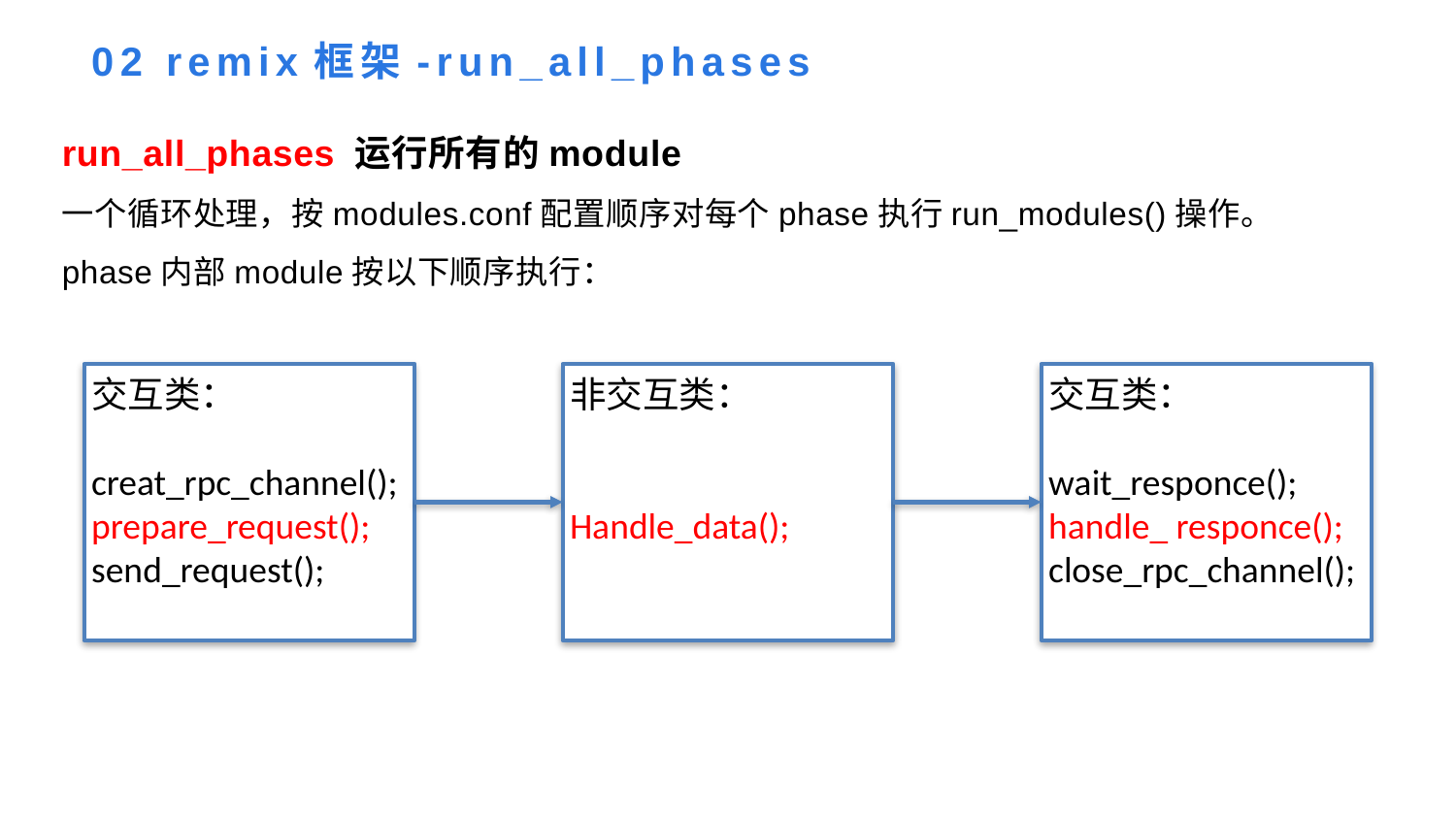

02 remix框架-run_all_phases
run_all_phases 运行所有的module
一个循环处理，按modules.conf配置顺序对每个phase执行run_modules()操作。
phase内部module按以下顺序执行：
交互类：

creat_rpc_channel();
prepare_request();
send_request();

交互类：

wait_responce();
handle_ responce();
close_rpc_channel();

非交互类：

Handle_data();